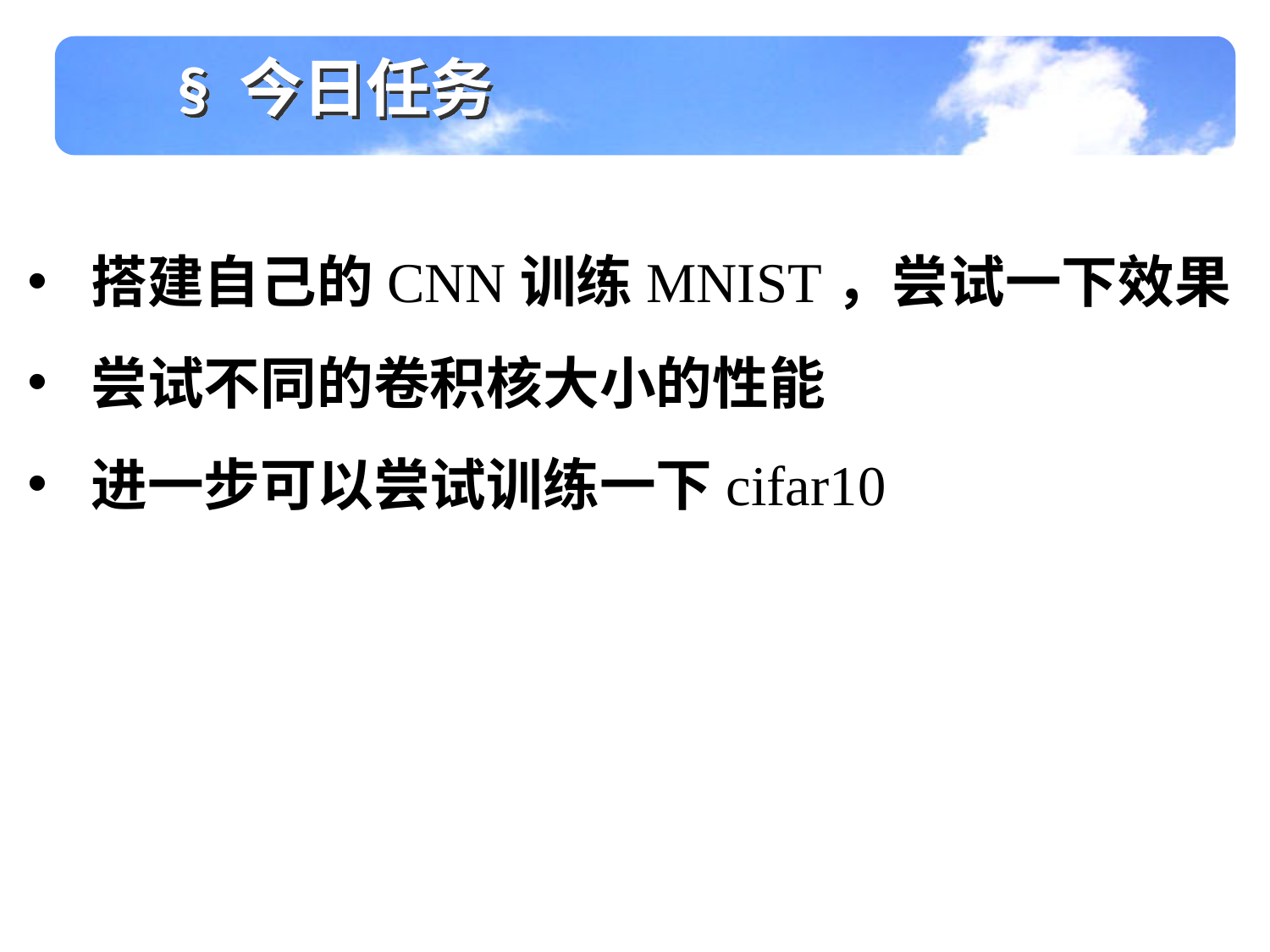

§ 今日任务
搭建自己的CNN训练MNIST，尝试一下效果
尝试不同的卷积核大小的性能
进一步可以尝试训练一下cifar10